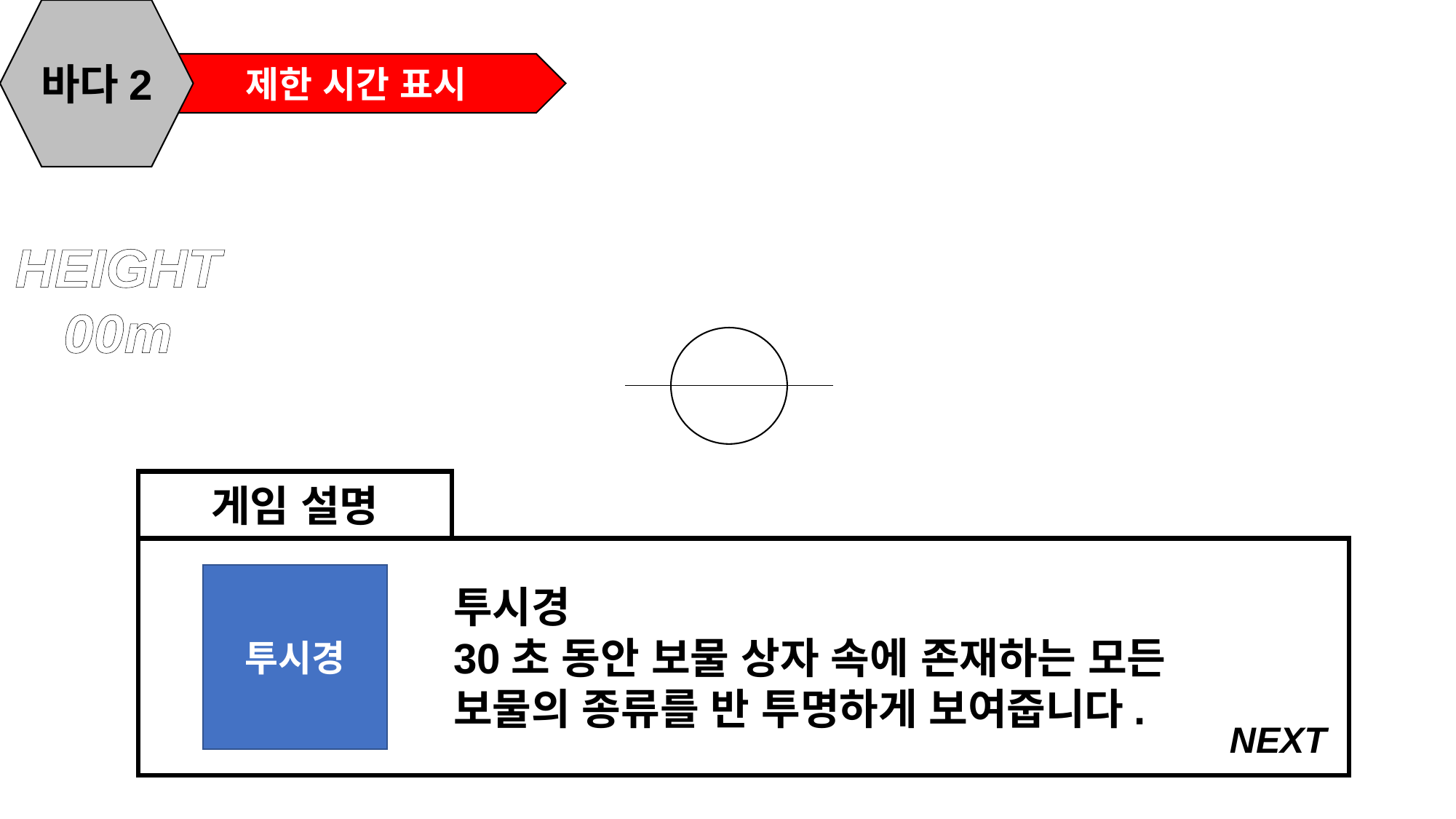

바다2
제한 시간 표시
HEIGHT
00m

게임 설명

투시경
투시경
30초 동안 보물 상자 속에 존재하는 모든
보물의 종류를 반 투명하게 보여줍니다.
NEXT